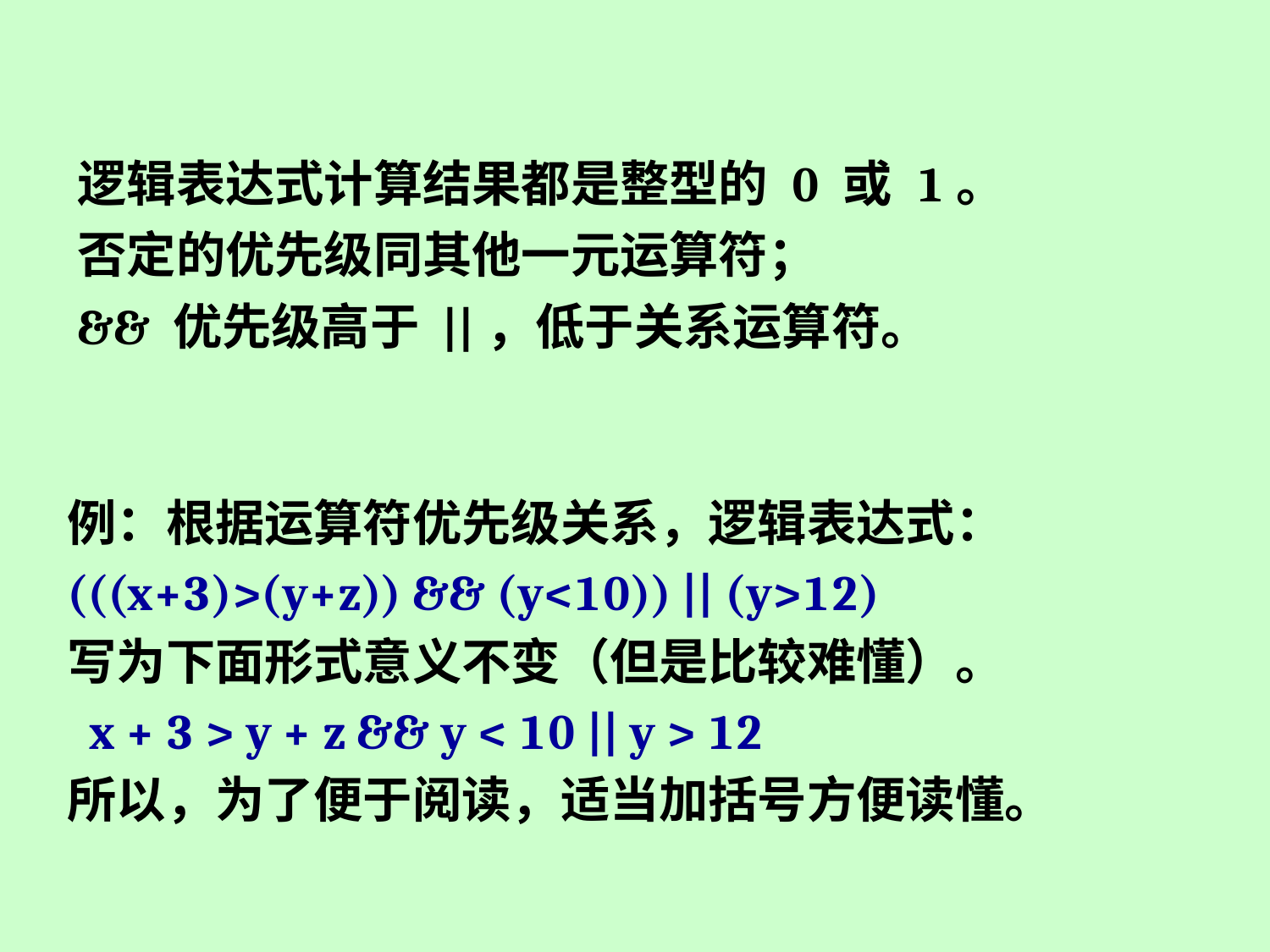

逻辑表达式计算结果都是整型的 0 或 1。
否定的优先级同其他一元运算符；
&& 优先级高于 ||，低于关系运算符。
例：根据运算符优先级关系，逻辑表达式：
(((x+3)>(y+z)) && (y<10)) || (y>12)
写为下面形式意义不变（但是比较难懂）。
  x + 3 > y + z && y < 10 || y > 12
所以，为了便于阅读，适当加括号方便读懂。

61